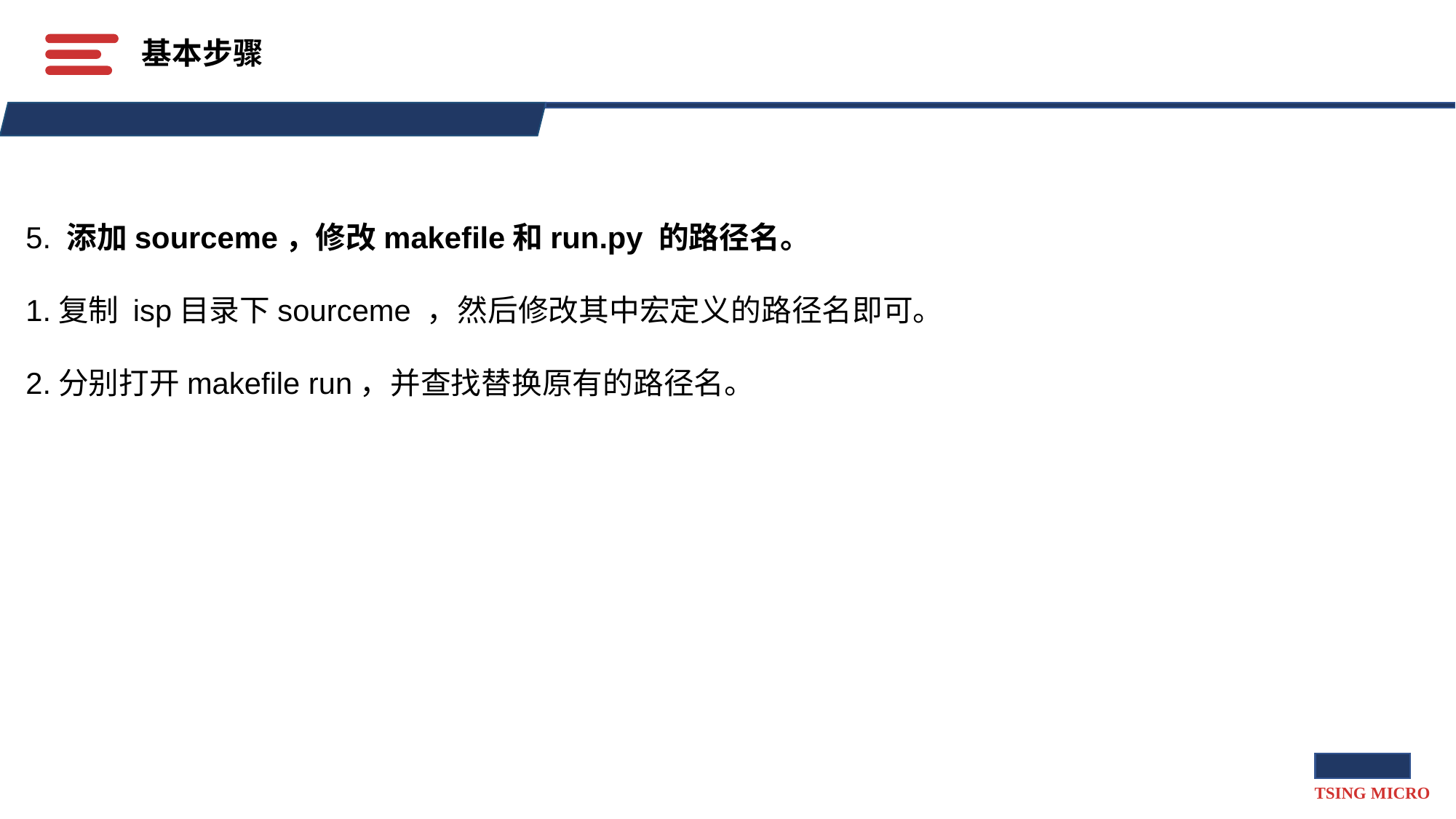

# 基本步骤

5. 添加sourceme，修改makefile和run.py 的路径名。

1.复制 isp目录下sourceme ，然后修改其中宏定义的路径名即可。

2.分别打开makefile run，并查找替换原有的路径名。